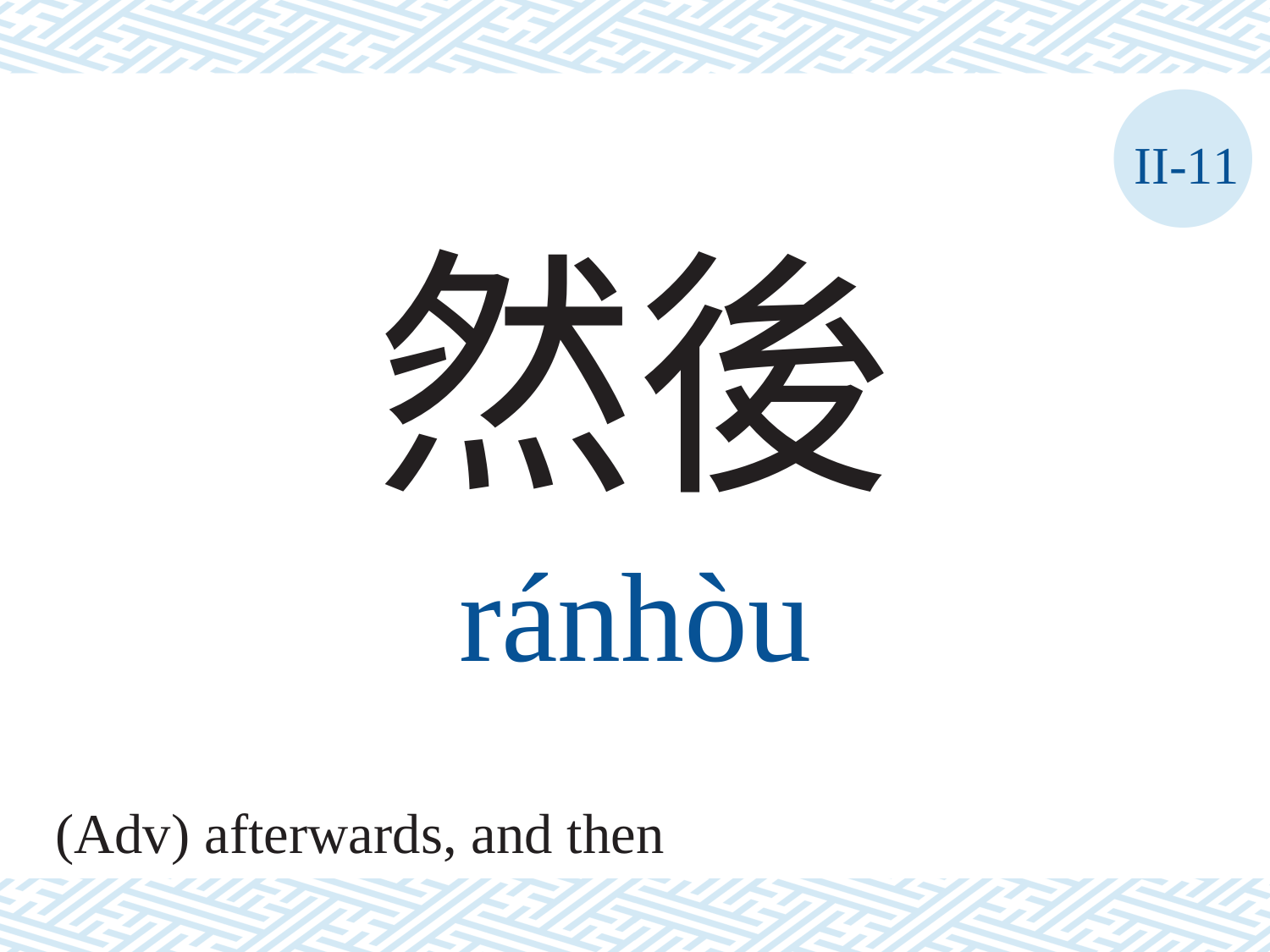

II-11
然後
ránhòu
(Adv) afterwards, and then